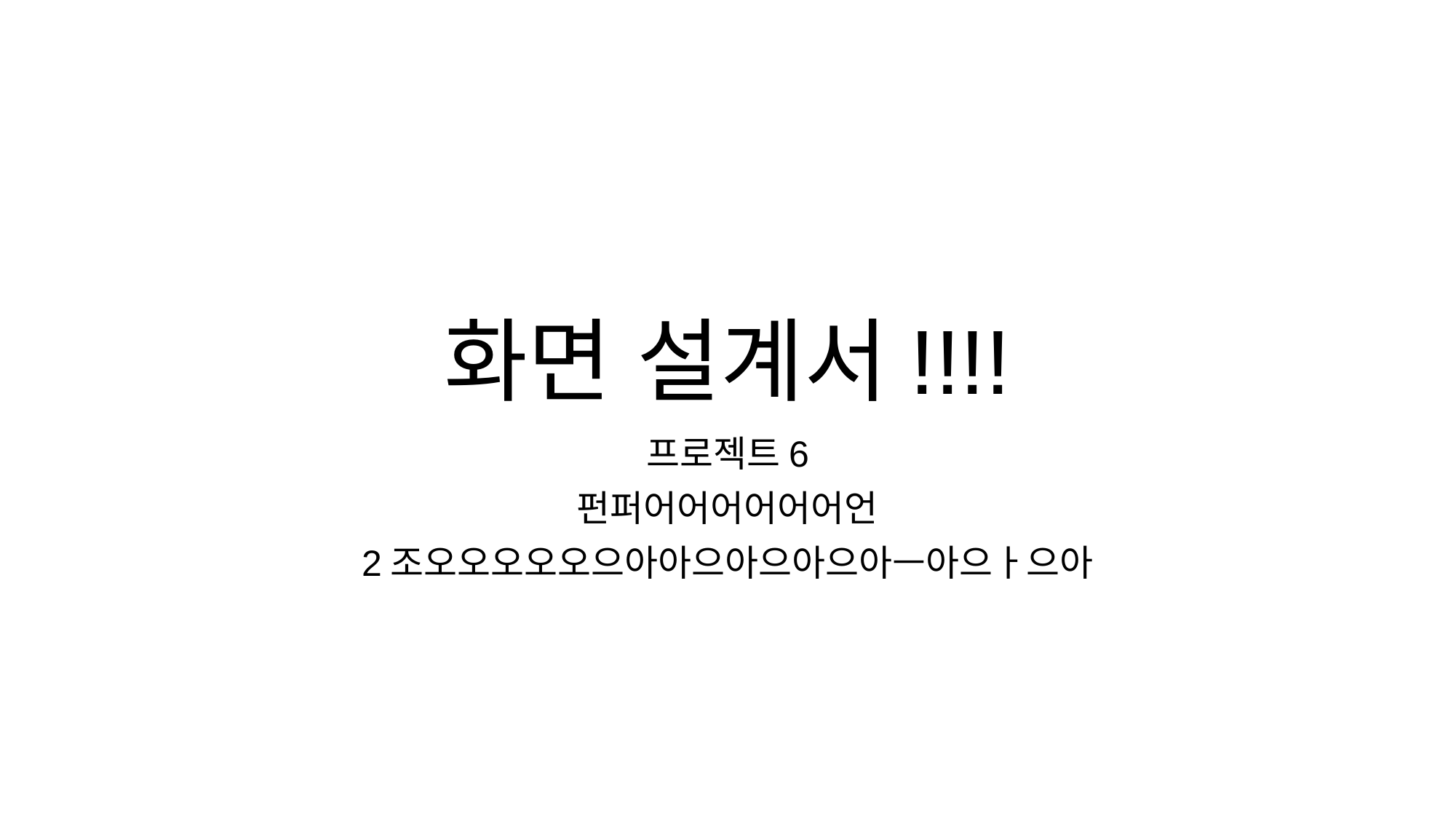

# 화면 설계서!!!!
프로젝트6
펀퍼어어어어어어언
2조오오오오오으아아으아으아으아ㅡ아으ㅏ으아